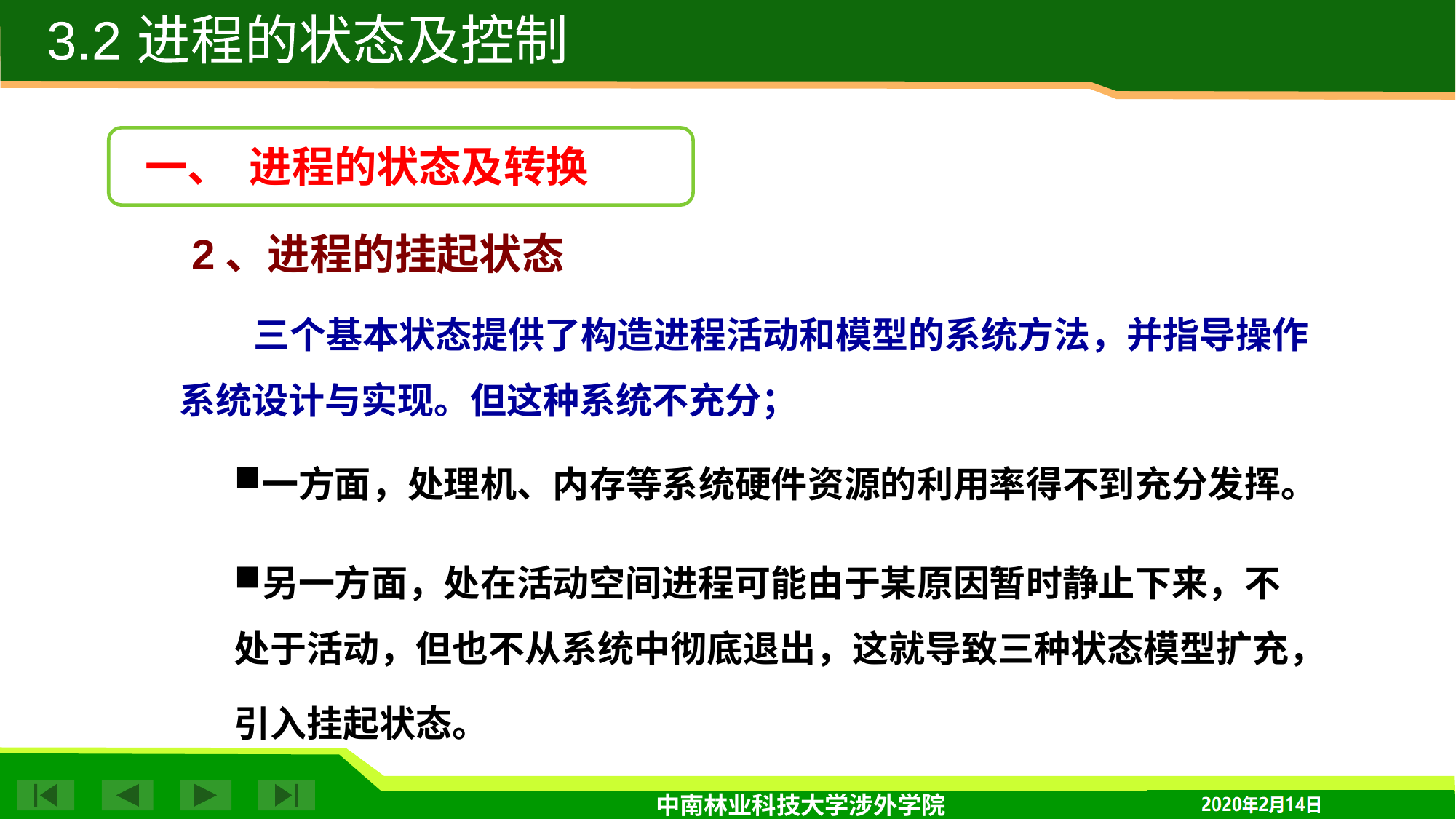

3.2 进程的状态及控制

一、  进程的状态及转换
 2、进程的挂起状态
        三个基本状态提供了构造进程活动和模型的系统方法，并指导操作系统设计与实现。但这种系统不充分；
一方面，处理机、内存等系统硬件资源的利用率得不到充分发挥。
另一方面，处在活动空间进程可能由于某原因暂时静止下来，不处于活动，但也不从系统中彻底退出，这就导致三种状态模型扩充，引入挂起状态。